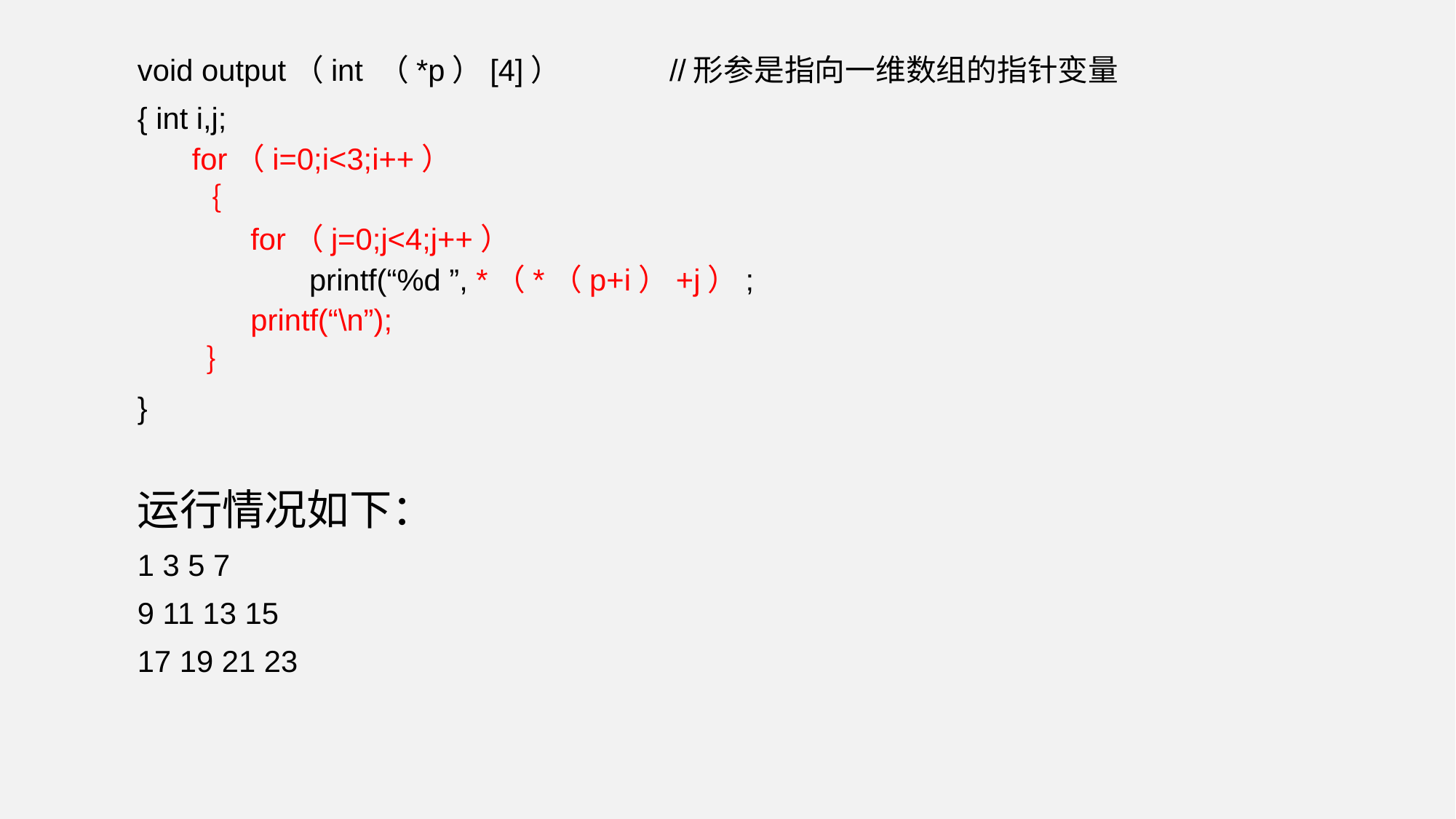

void output（int （*p）[4]）               //形参是指向一维数组的指针变量
{ int i,j;
for（i=0;i<3;i++）
｛
       for（j=0;j<4;j++）
              printf(“%d ”, *（*（p+i）+j）;
       printf(“\n”);
 ｝
}

运行情况如下：
1 3 5 7
9 11 13 15
17 19 21 23